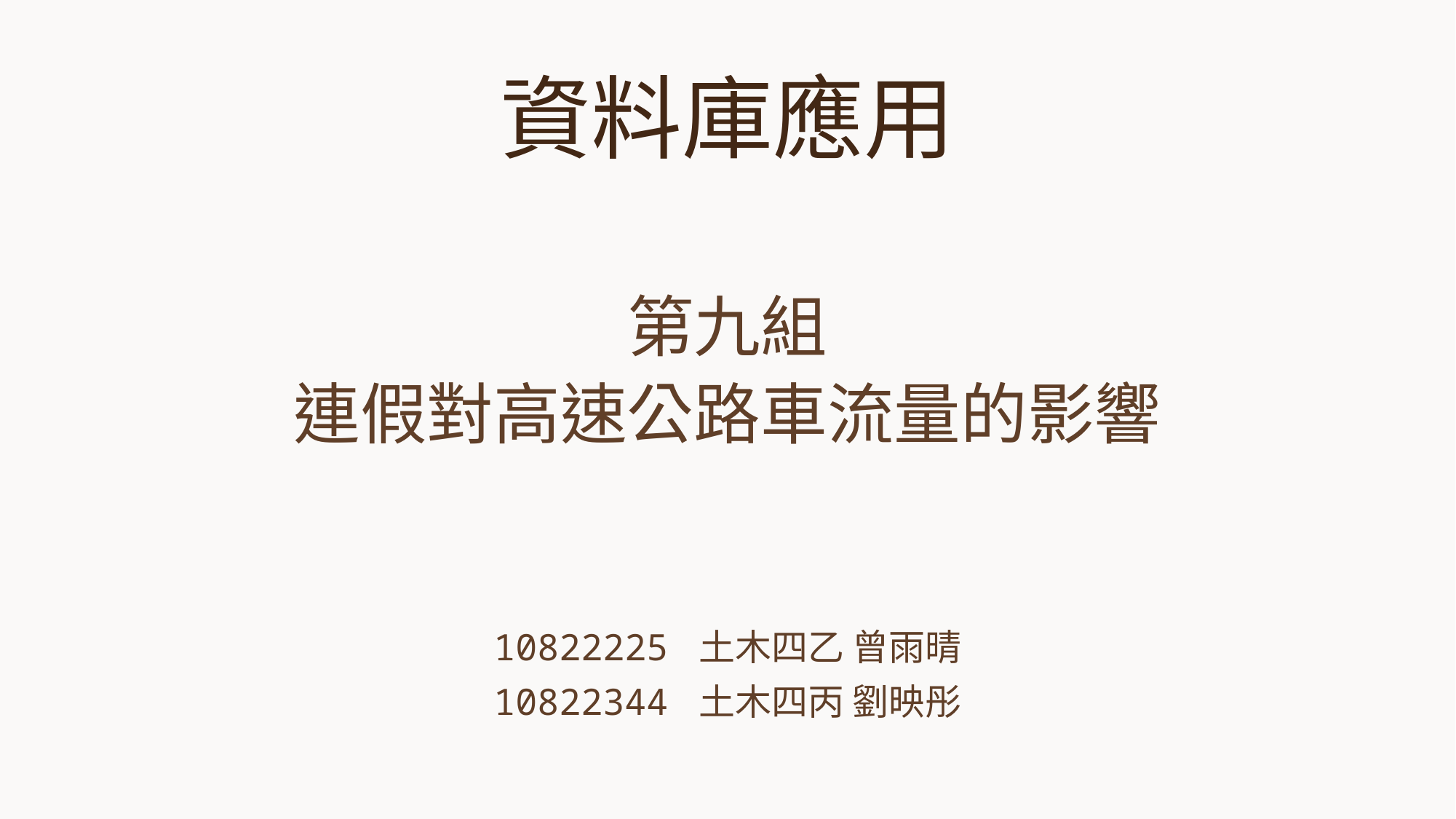

# 資料庫應用
第九組
連假對高速公路車流量的影響

10822225 土木四乙 曾雨晴
10822344 土木四丙 劉映彤